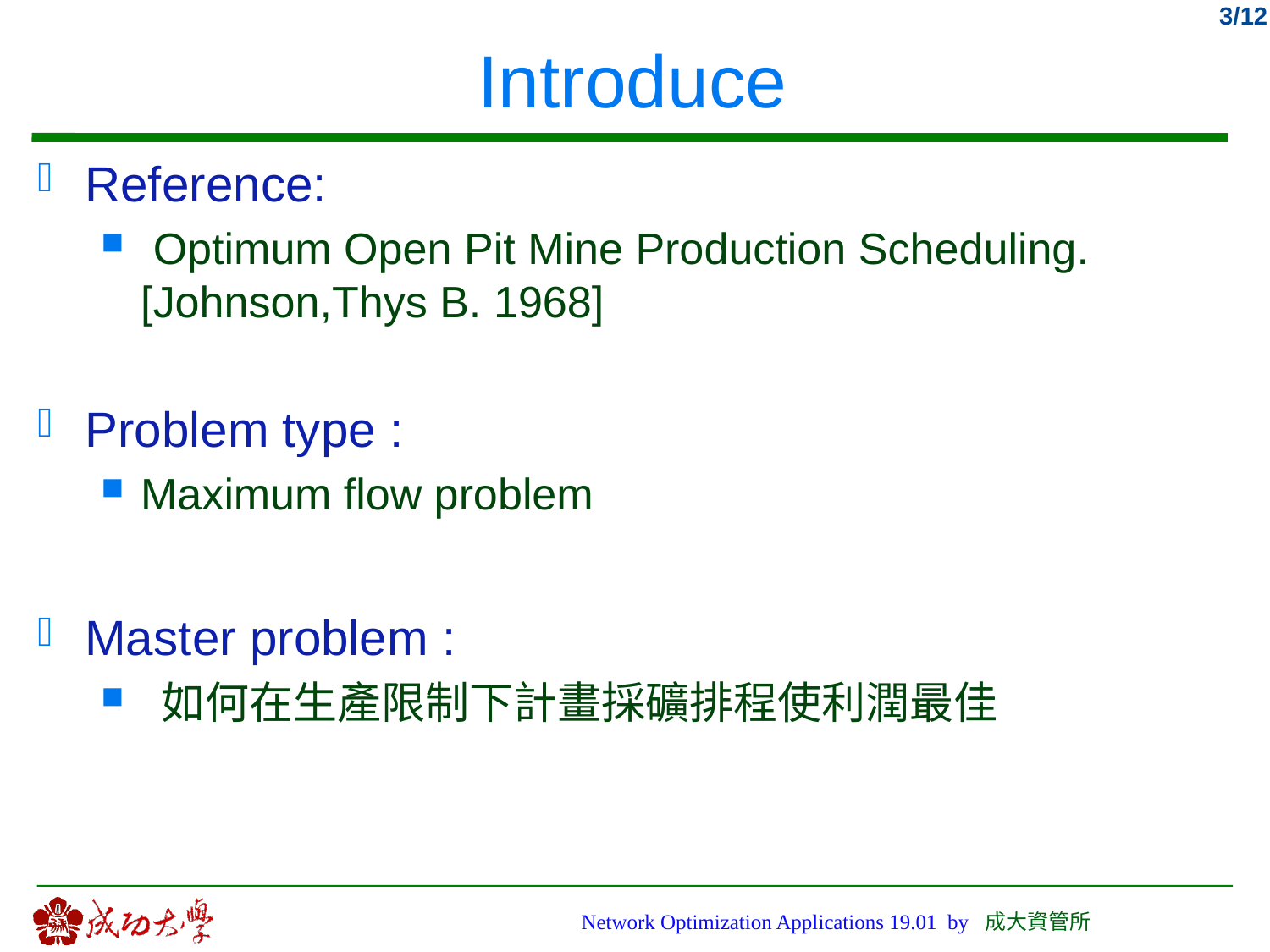

Network Optimization Applications 19.01  by  成大資管所
# Introduce
Reference:
 Optimum Open Pit Mine Production Scheduling. [Johnson,Thys B. 1968]

Problem type :
Maximum flow problem

Master problem :
 如何在生產限制下計畫採礦排程使利潤最佳